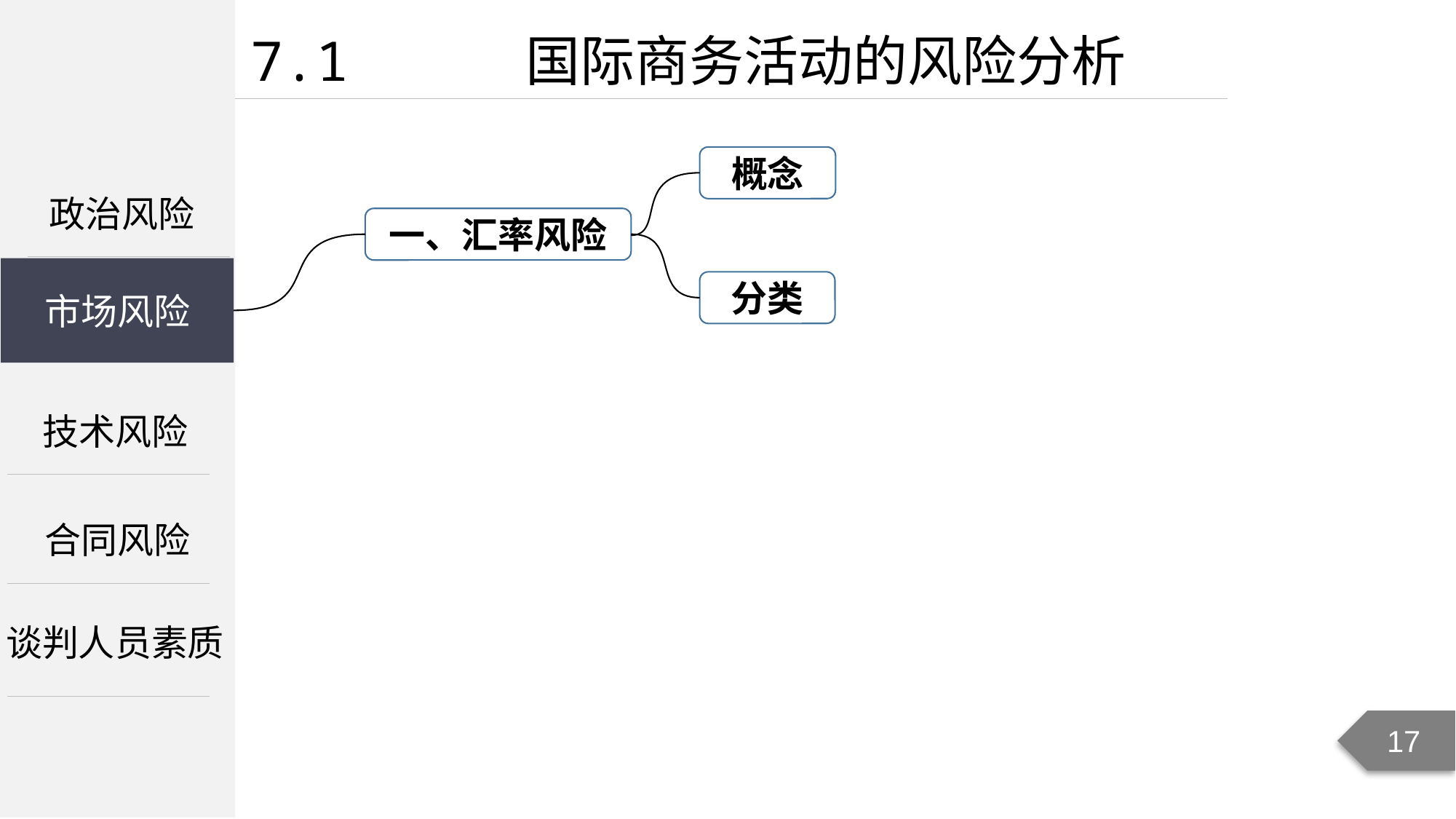

7.1     国际商务活动的风险分析
概念
政治风险
一、汇率风险
市场风险
分类
市场风险
技术风险
合同风险
谈判人员素质
17